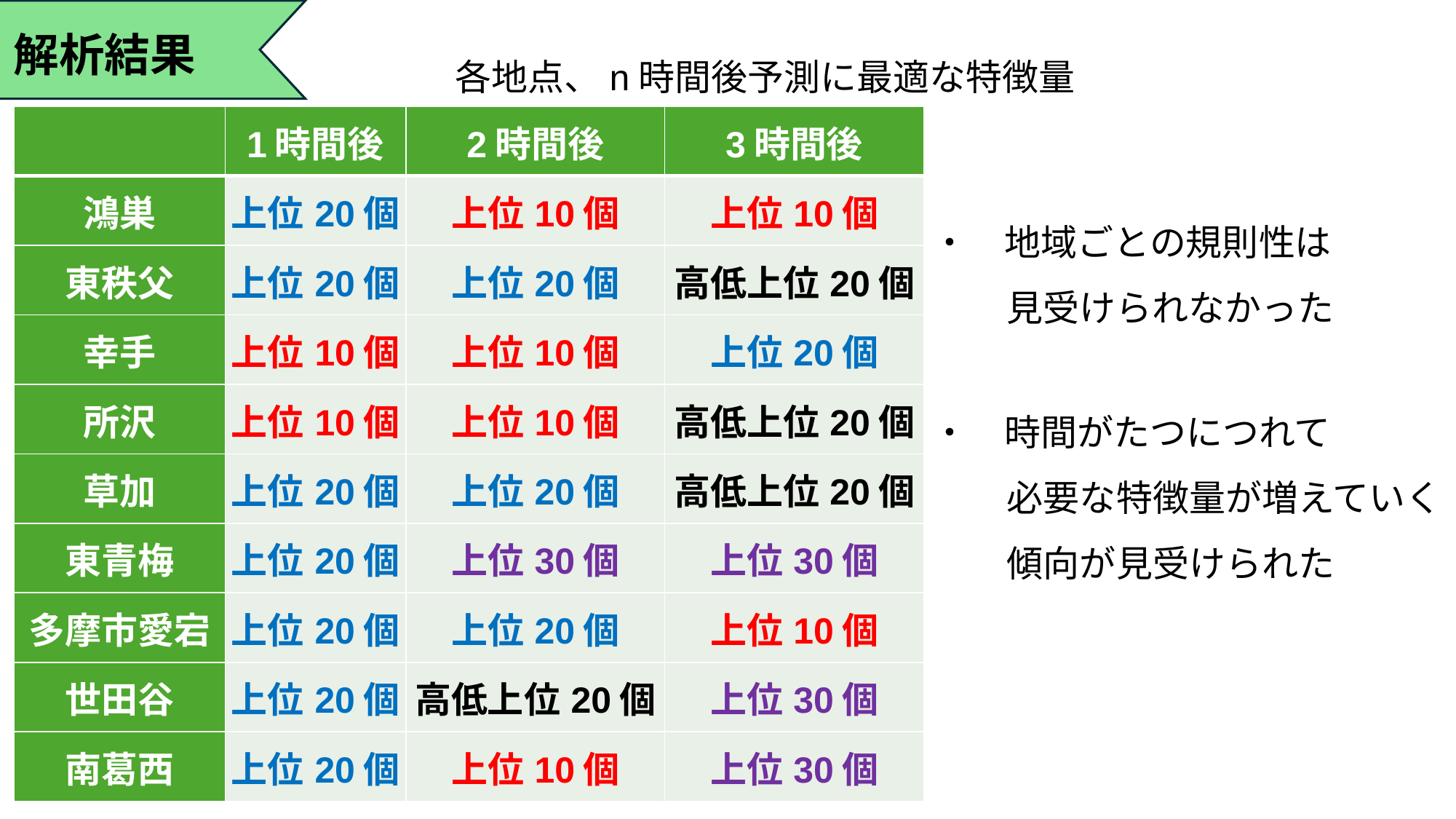

解析結果
各地点、n時間後予測に最適な特徴量
|  | 1時間後 | 2時間後 | 3時間後 |
| --- | --- | --- | --- |
| 鴻巣 | 上位20個 | 上位10個 | 上位10個 |
| 東秩父 | 上位20個 | 上位20個 | 高低上位20個 |
| 幸手 | 上位10個 | 上位10個 | 上位20個 |
| 所沢 | 上位10個 | 上位10個 | 高低上位20個 |
| 草加 | 上位20個 | 上位20個 | 高低上位20個 |
| 東青梅 | 上位20個 | 上位30個 | 上位30個 |
| 多摩市愛宕 | 上位20個 | 上位20個 | 上位10個 |
| 世田谷 | 上位20個 | 高低上位20個 | 上位30個 |
| 南葛西 | 上位20個 | 上位10個 | 上位30個 |
・　地域ごとの規則性は
見受けられなかった
・　時間がたつにつれて
必要な特徴量が増えていく
傾向が見受けられた